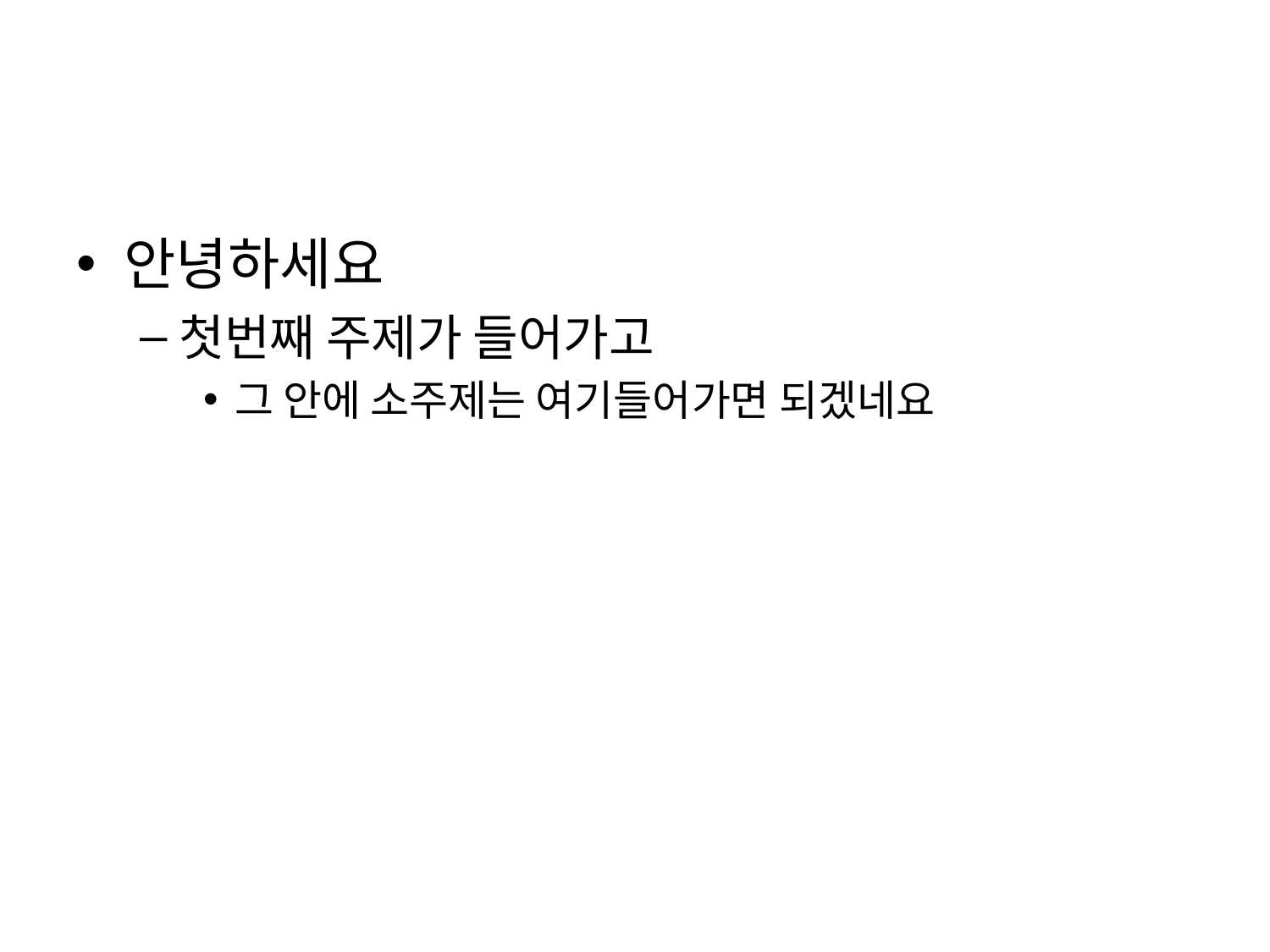

#
안녕하세요
첫번째 주제가 들어가고
그 안에 소주제는 여기들어가면 되겠네요